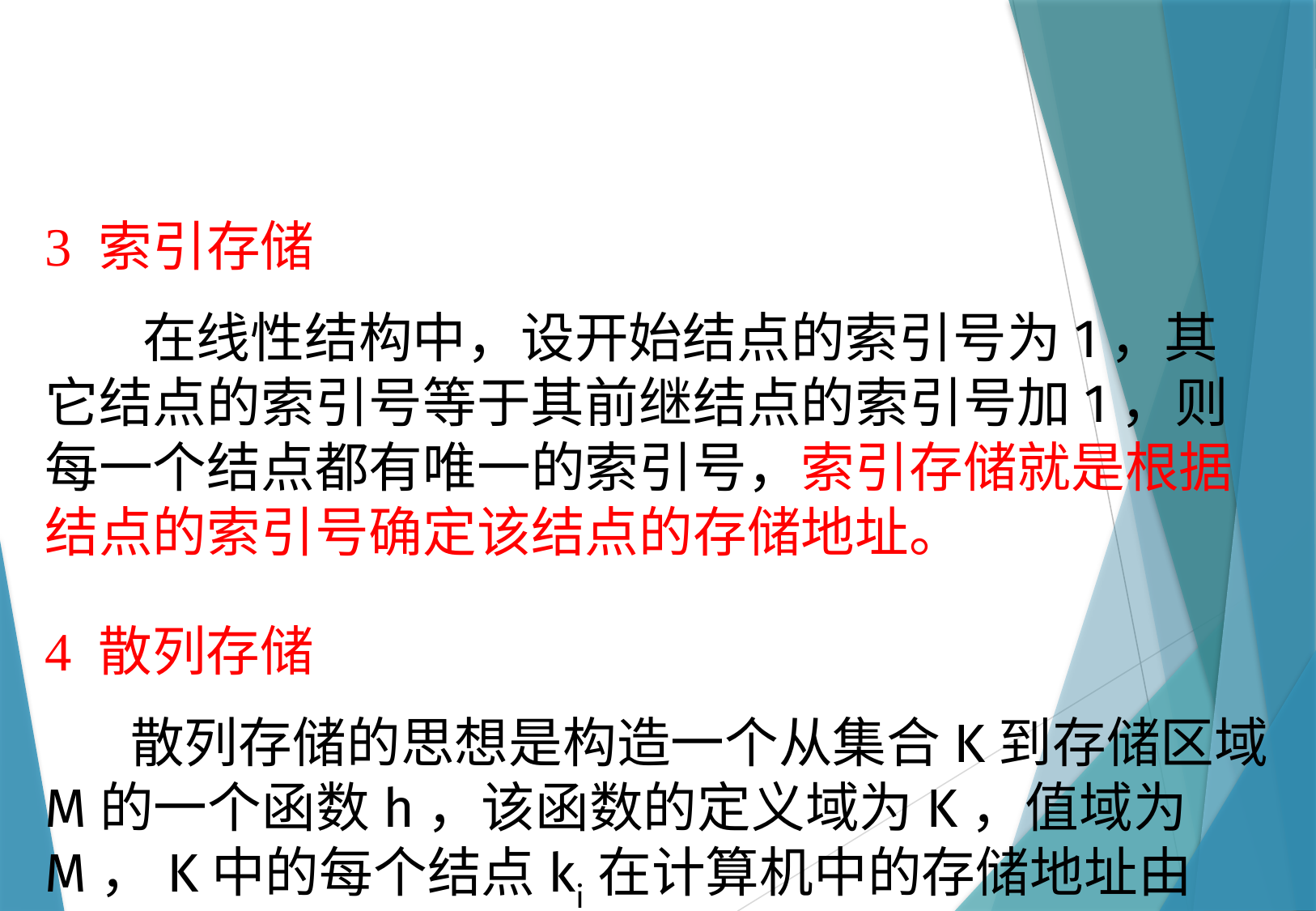

3 索引存储
       在线性结构中，设开始结点的索引号为1，其它结点的索引号等于其前继结点的索引号加1，则每一个结点都有唯一的索引号，索引存储就是根据结点的索引号确定该结点的存储地址。
4 散列存储
      散列存储的思想是构造一个从集合K到存储区域M的一个函数h，该函数的定义域为K，值域为M，K中的每个结点ki在计算机中的存储地址由h(ki)确定。